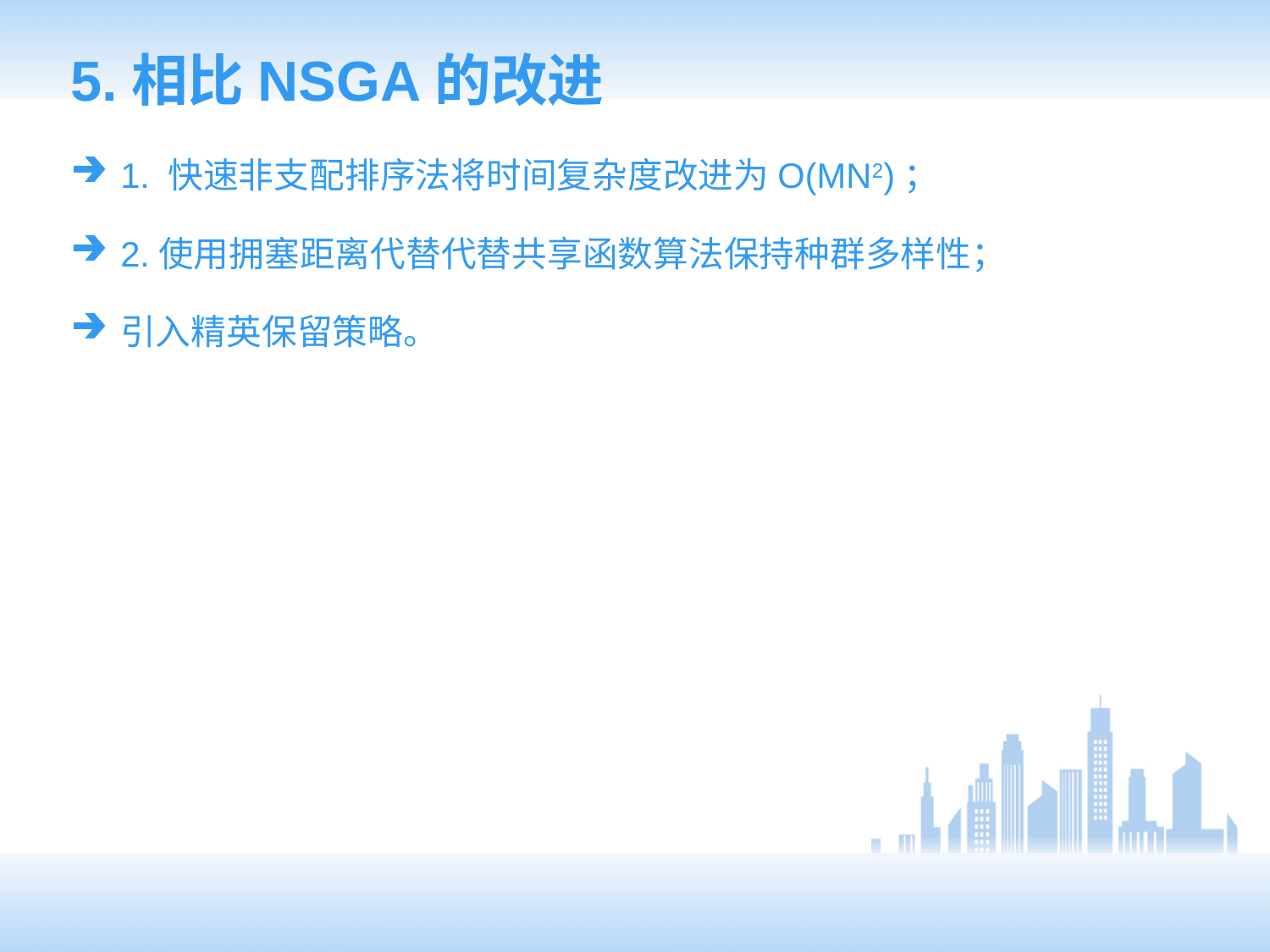

# 5.相比NSGA的改进
1. 快速非支配排序法将时间复杂度改进为O(MN2)；
2.使用拥塞距离代替代替共享函数算法保持种群多样性；
引入精英保留策略。
19